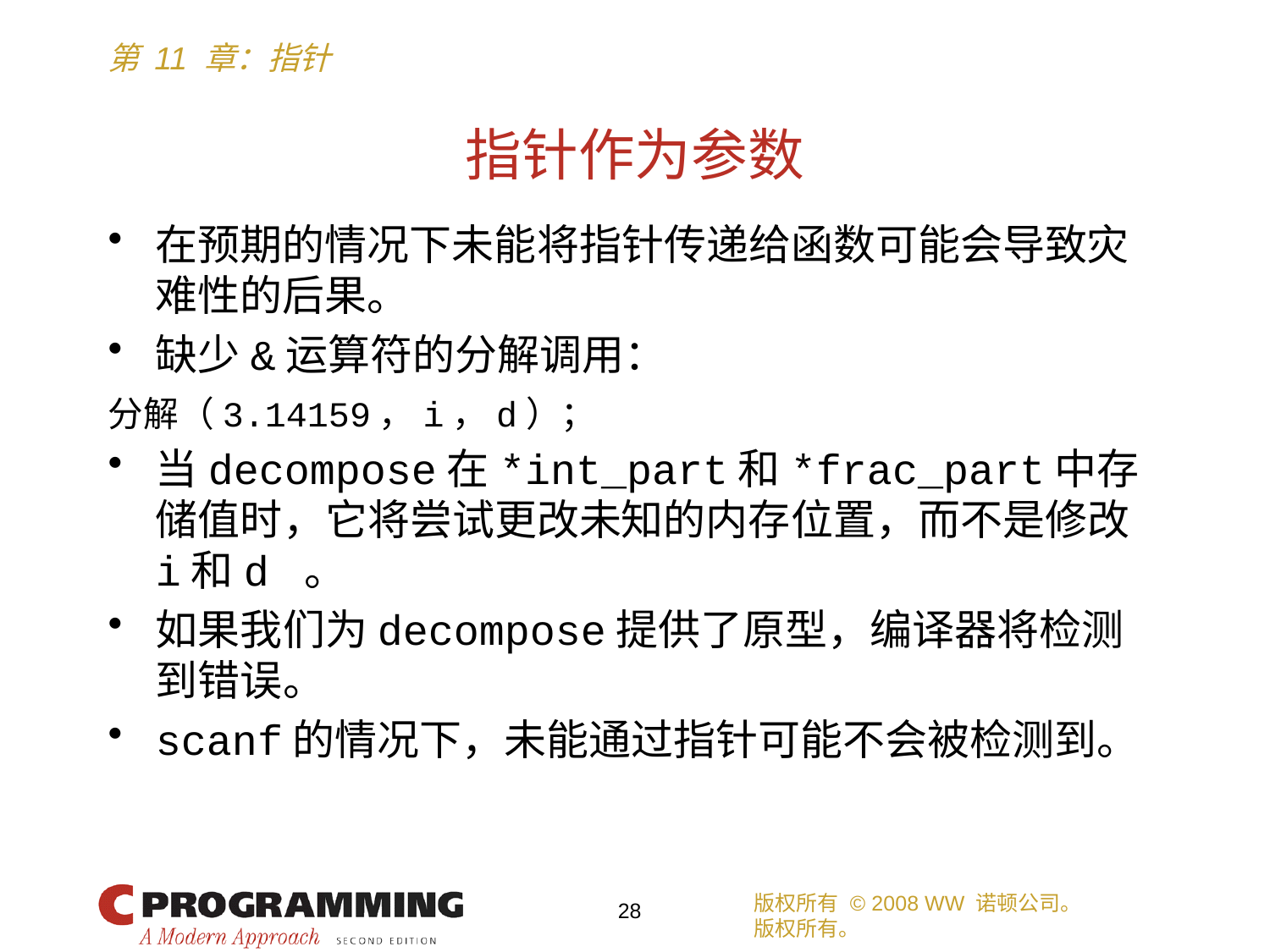

# 指针作为参数
在预期的情况下未能将指针传递给函数可能会导致灾难性的后果。
缺少&运算符的分解调用：
分解（3.14159，i，d）；
当decompose在*int_part和*frac_part中存储值时，它将尝试更改未知的内存位置，而不是修改i和d 。
如果我们为decompose提供了原型，编译器将检测到错误。
scanf的情况下，未能通过指针可能不会被检测到。
版权所有 © 2008 WW 诺顿公司。
版权所有。
28